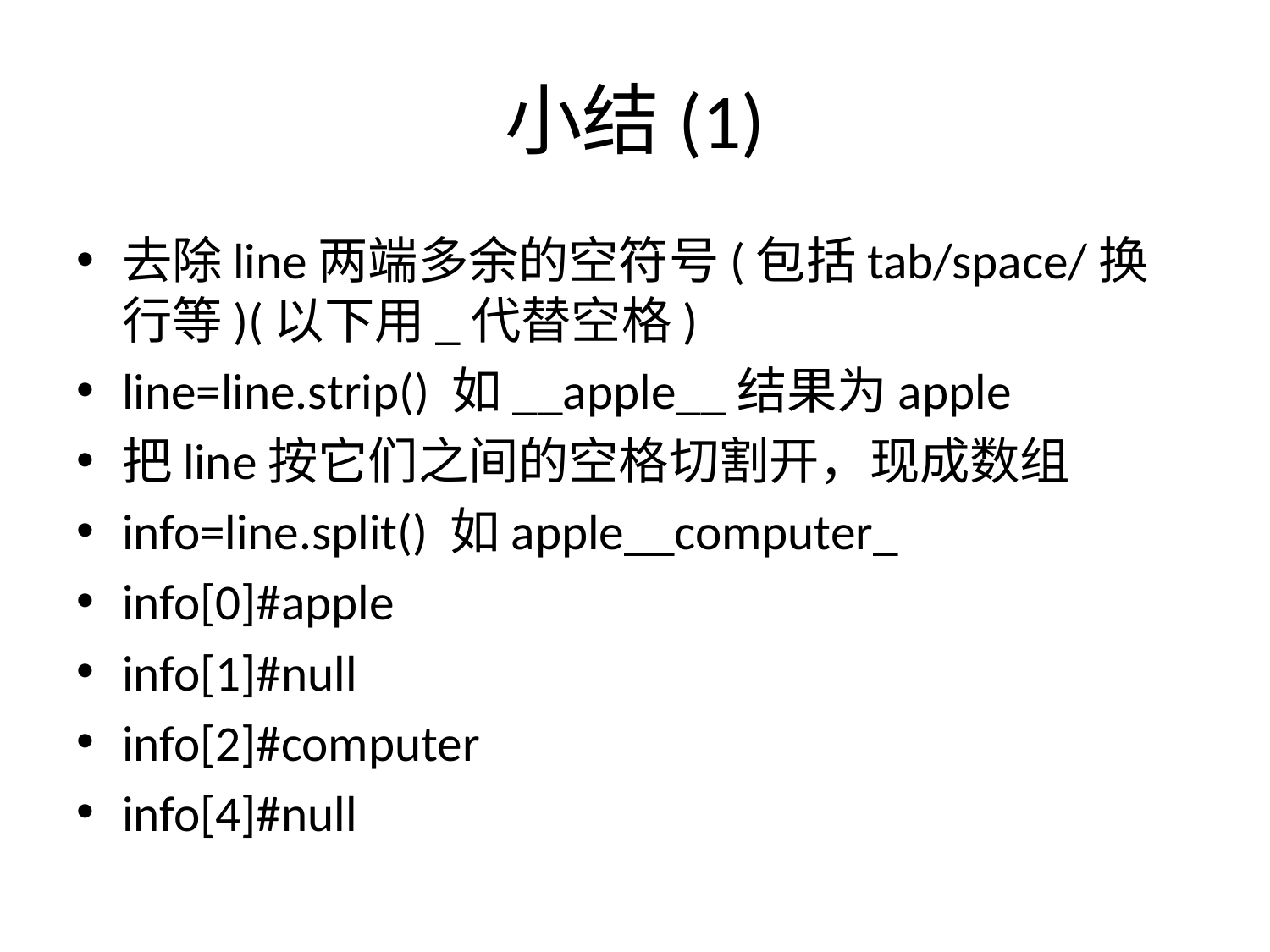

# 小结(1)
去除line两端多余的空符号(包括tab/space/换行等)(以下用_代替空格)
line=line.strip() 如__apple__结果为apple
把line按它们之间的空格切割开，现成数组
info=line.split() 如apple__computer_
info[0]#apple
info[1]#null
info[2]#computer
info[4]#null